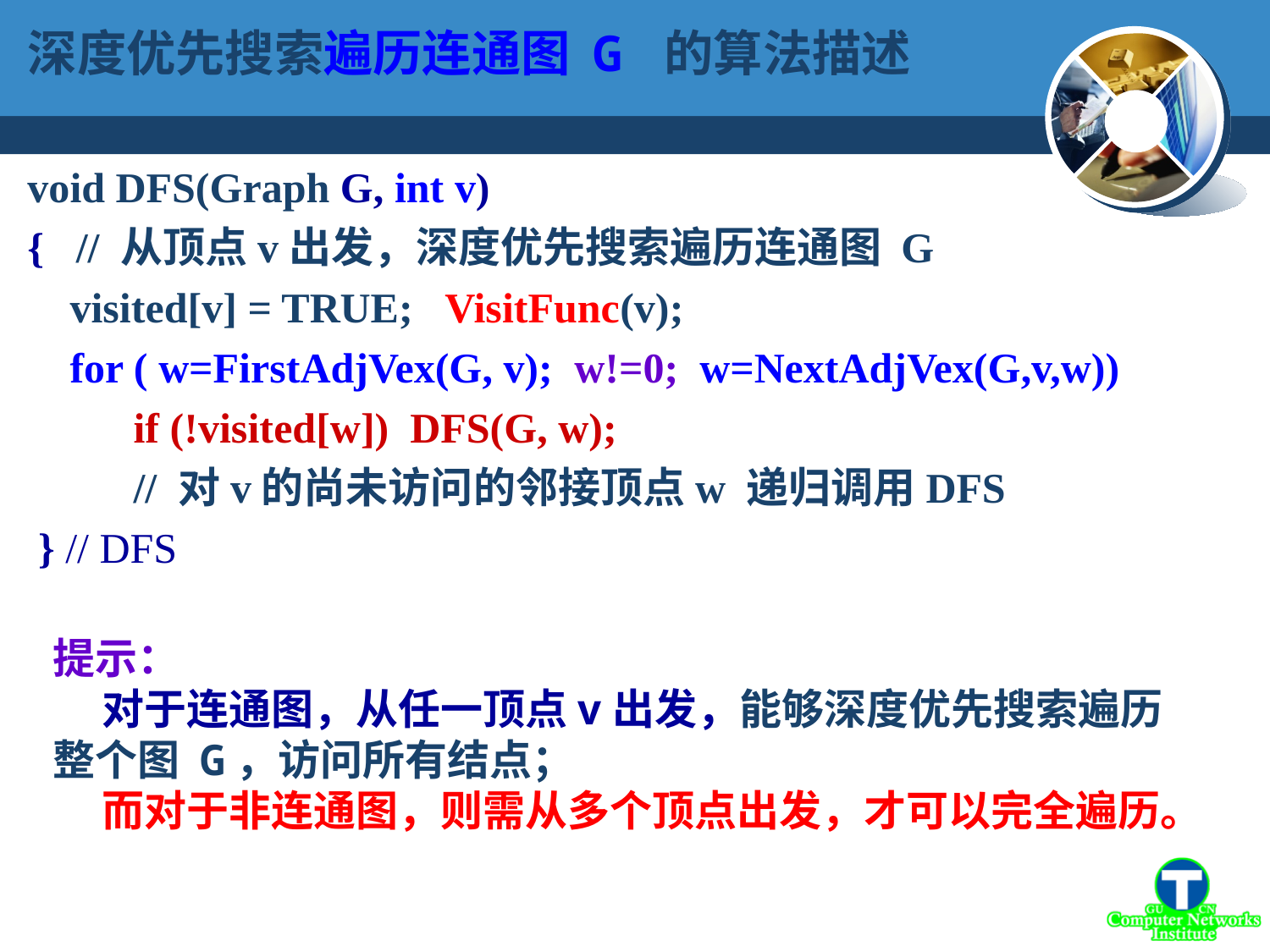

深度优先搜索遍历连通图 G 的算法描述
void DFS(Graph G, int v)
{   // 从顶点v出发，深度优先搜索遍历连通图 G
    visited[v] = TRUE;   VisitFunc(v);
    for ( w=FirstAdjVex(G, v);  w!=0;  w=NextAdjVex(G,v,w))
          if (!visited[w])  DFS(G, w);
          // 对v的尚未访问的邻接顶点w 递归调用DFS
 } // DFS
提示：
    对于连通图，从任一顶点v出发，能够深度优先搜索遍历
整个图 G，访问所有结点；
    而对于非连通图，则需从多个顶点出发，才可以完全遍历。
63